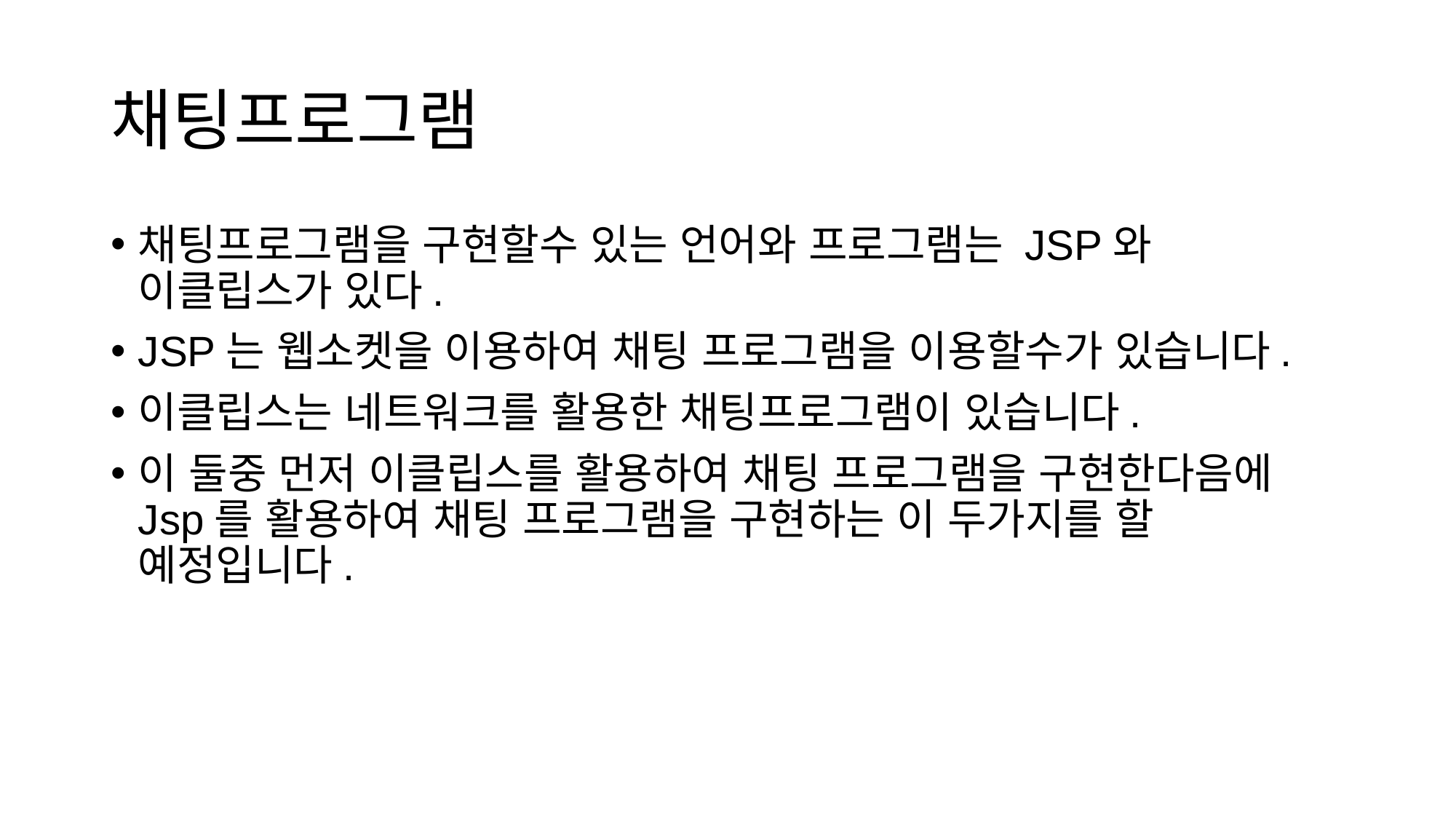

# 채팅프로그램
채팅프로그램을 구현할수 있는 언어와 프로그램는 JSP와 이클립스가 있다.
JSP는 웹소켓을 이용하여 채팅 프로그램을 이용할수가 있습니다.
이클립스는 네트워크를 활용한 채팅프로그램이 있습니다.
이 둘중 먼저 이클립스를 활용하여 채팅 프로그램을 구현한다음에  Jsp를 활용하여 채팅 프로그램을 구현하는 이 두가지를 할 예정입니다.